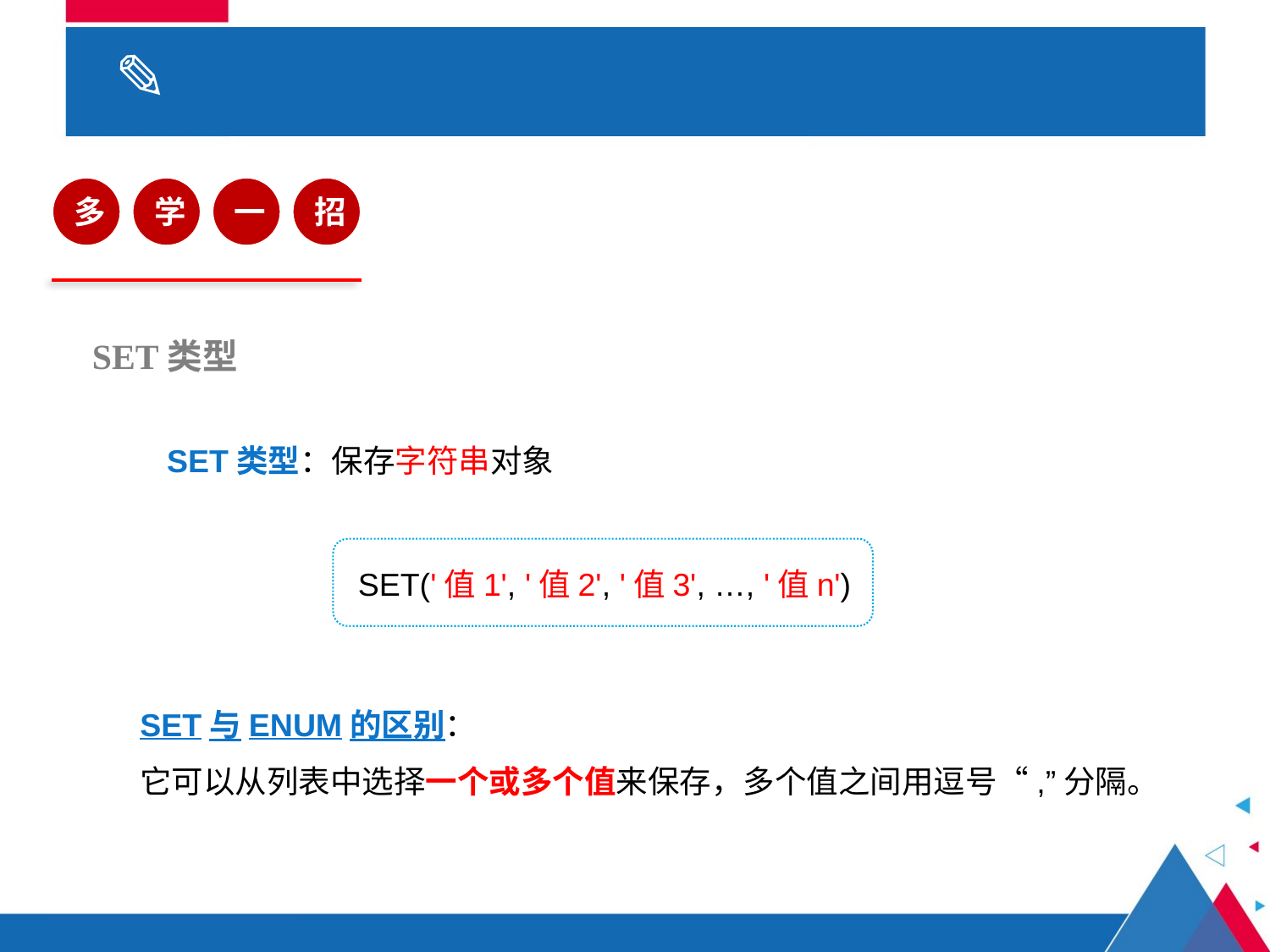

# 3.1 数据类型
多
学
一
招
  SET类型
SET类型：保存字符串对象

SET('值1', '值2', '值3', …, '值n')
SET与ENUM的区别：
它可以从列表中选择一个或多个值来保存，多个值之间用逗号“,”分隔。